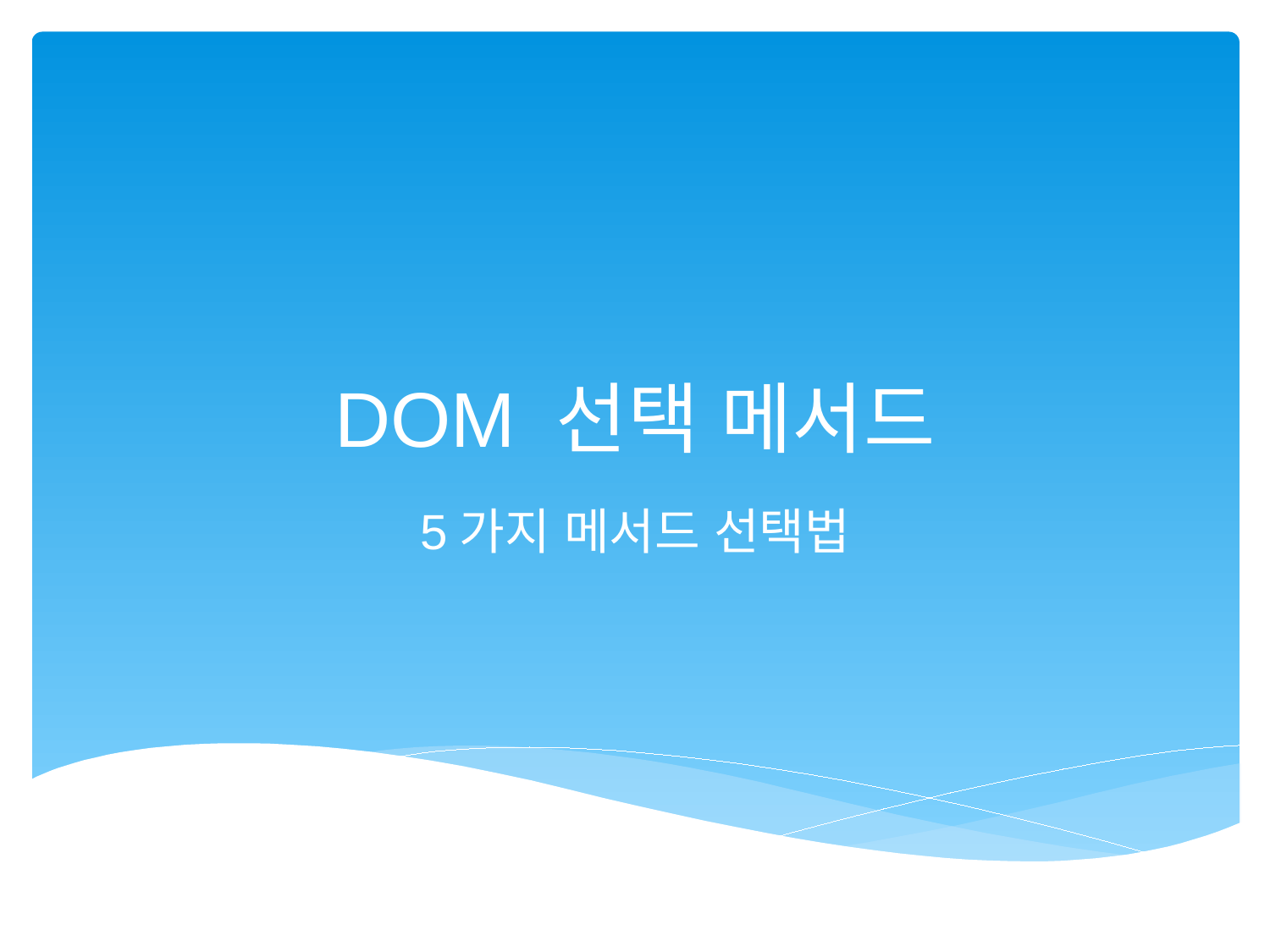

# DOM 선택 메서드
5가지 메서드 선택법